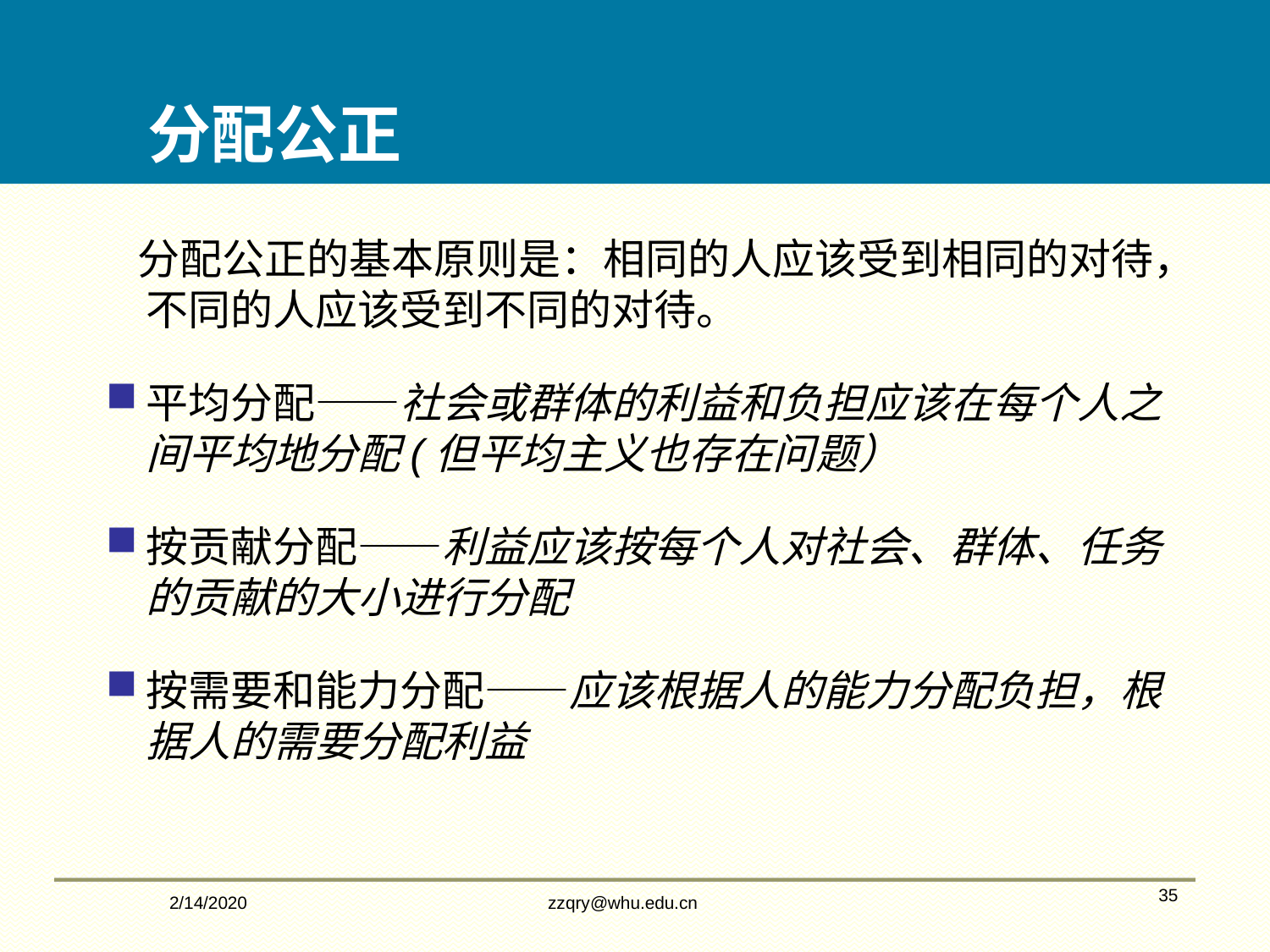

分配公正
   分配公正的基本原则是：相同的人应该受到相同的对待，不同的人应该受到不同的对待。
平均分配——社会或群体的利益和负担应该在每个人之间平均地分配(但平均主义也存在问题）
按贡献分配——利益应该按每个人对社会、群体、任务的贡献的大小进行分配
按需要和能力分配——应该根据人的能力分配负担，根据人的需要分配利益
2/14/2020
zzqry@whu.edu.cn
35